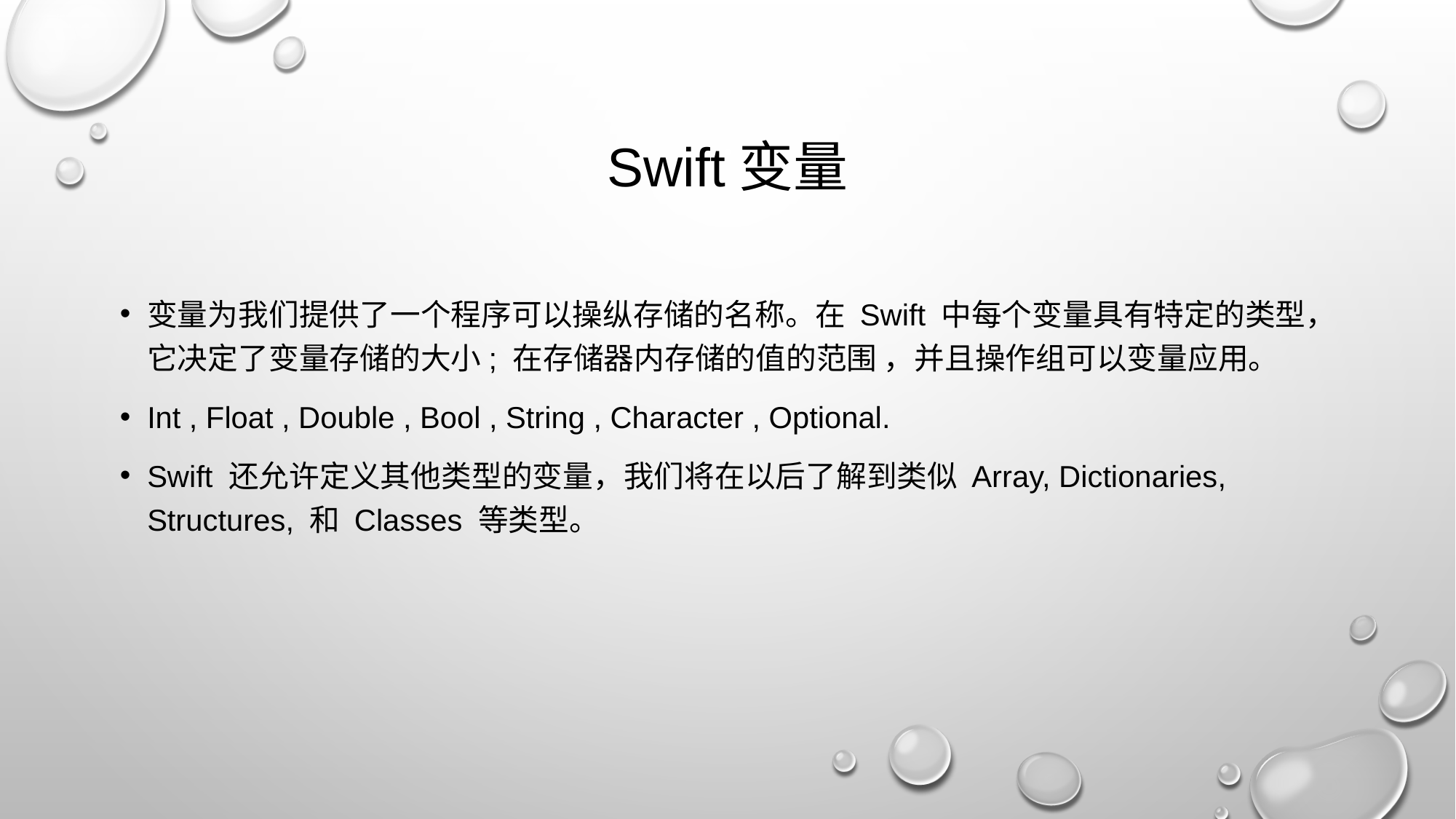

# Swift变量
变量为我们提供了一个程序可以操纵存储的名称。在 Swift 中每个变量具有特定的类型，它决定了变量存储的大小; 在存储器内存储的值的范围 ，并且操作组可以变量应用。
Int , Float , Double , Bool , String , Character , Optional.
Swift 还允许定义其他类型的变量，我们将在以后了解到类似 Array, Dictionaries, Structures, 和 Classes 等类型。